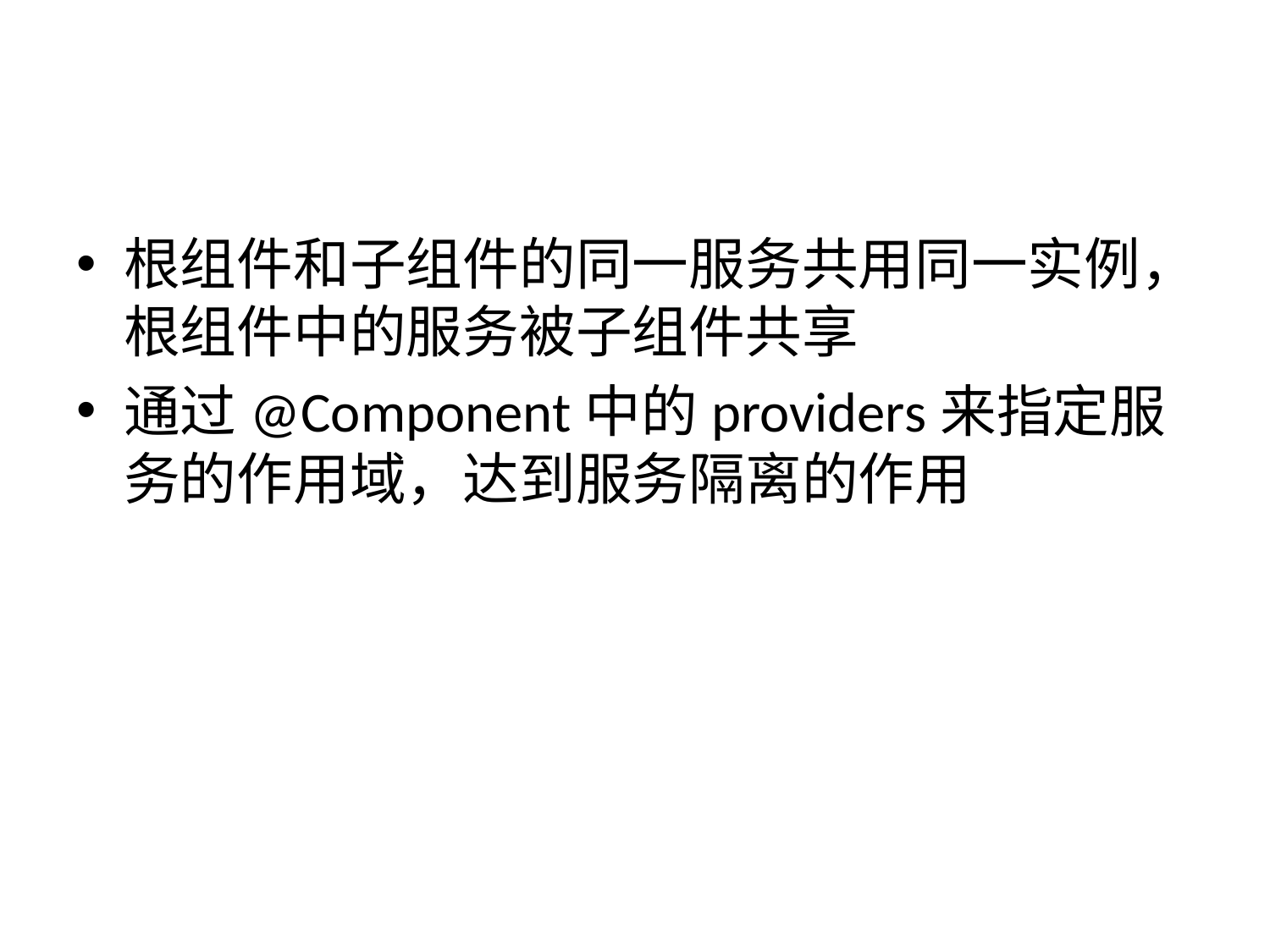

#
根组件和子组件的同一服务共用同一实例，根组件中的服务被子组件共享
通过@Component中的providers来指定服务的作用域，达到服务隔离的作用